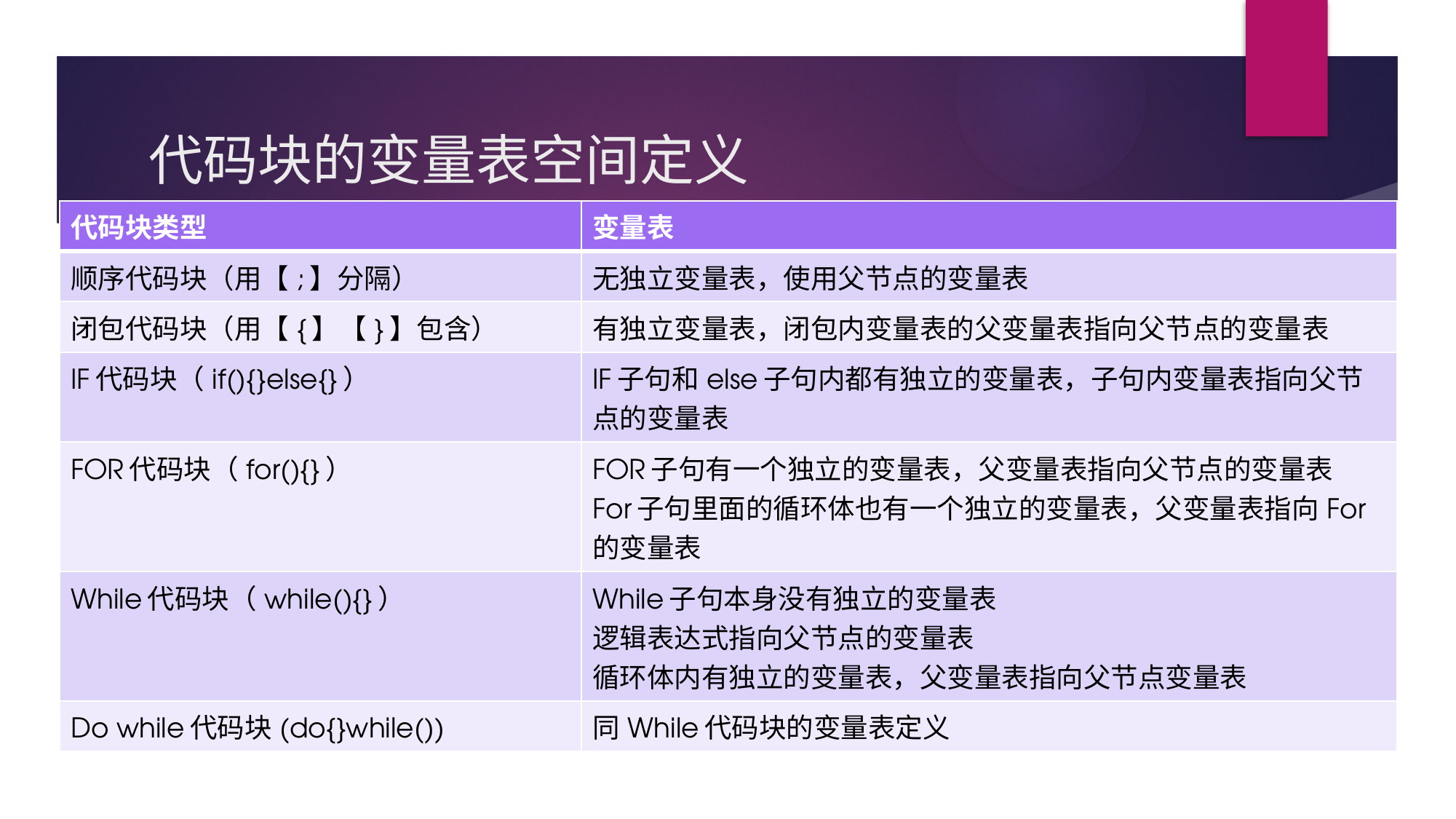

# 代码块的变量表空间定义
| 代码块类型 | 变量表 |
| --- | --- |
| 顺序代码块（用【;】分隔） | 无独立变量表，使用父节点的变量表 |
| 闭包代码块（用【{】【}】包含） | 有独立变量表，闭包内变量表的父变量表指向父节点的变量表 |
| IF代码块（if(){}else{}） | IF子句和else子句内都有独立的变量表，子句内变量表指向父节点的变量表 |
| FOR代码块（for(){}） | FOR子句有一个独立的变量表，父变量表指向父节点的变量表 For子句里面的循环体也有一个独立的变量表，父变量表指向For的变量表 |
| While代码块（while(){}） | While子句本身没有独立的变量表 逻辑表达式指向父节点的变量表 循环体内有独立的变量表，父变量表指向父节点变量表 |
| Do while代码块(do{}while()) | 同While代码块的变量表定义 |